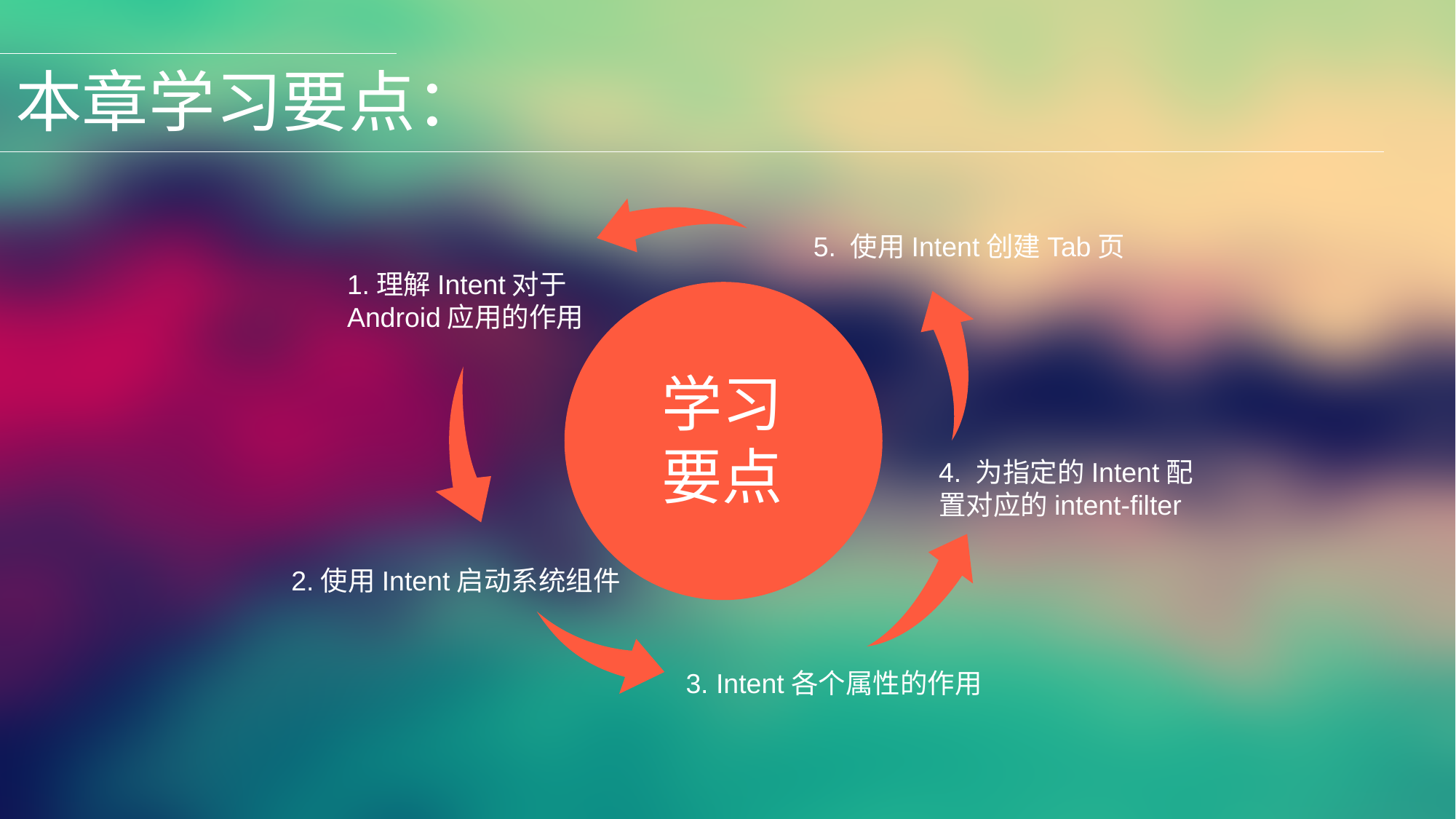

本章学习要点：

5. 使用Intent创建Tab页
1.理解Intent对于
Android应用的作用
学习要点
4. 为指定的Intent配
置对应的intent-filter
2.使用Intent启动系统组件
3. Intent各个属性的作用